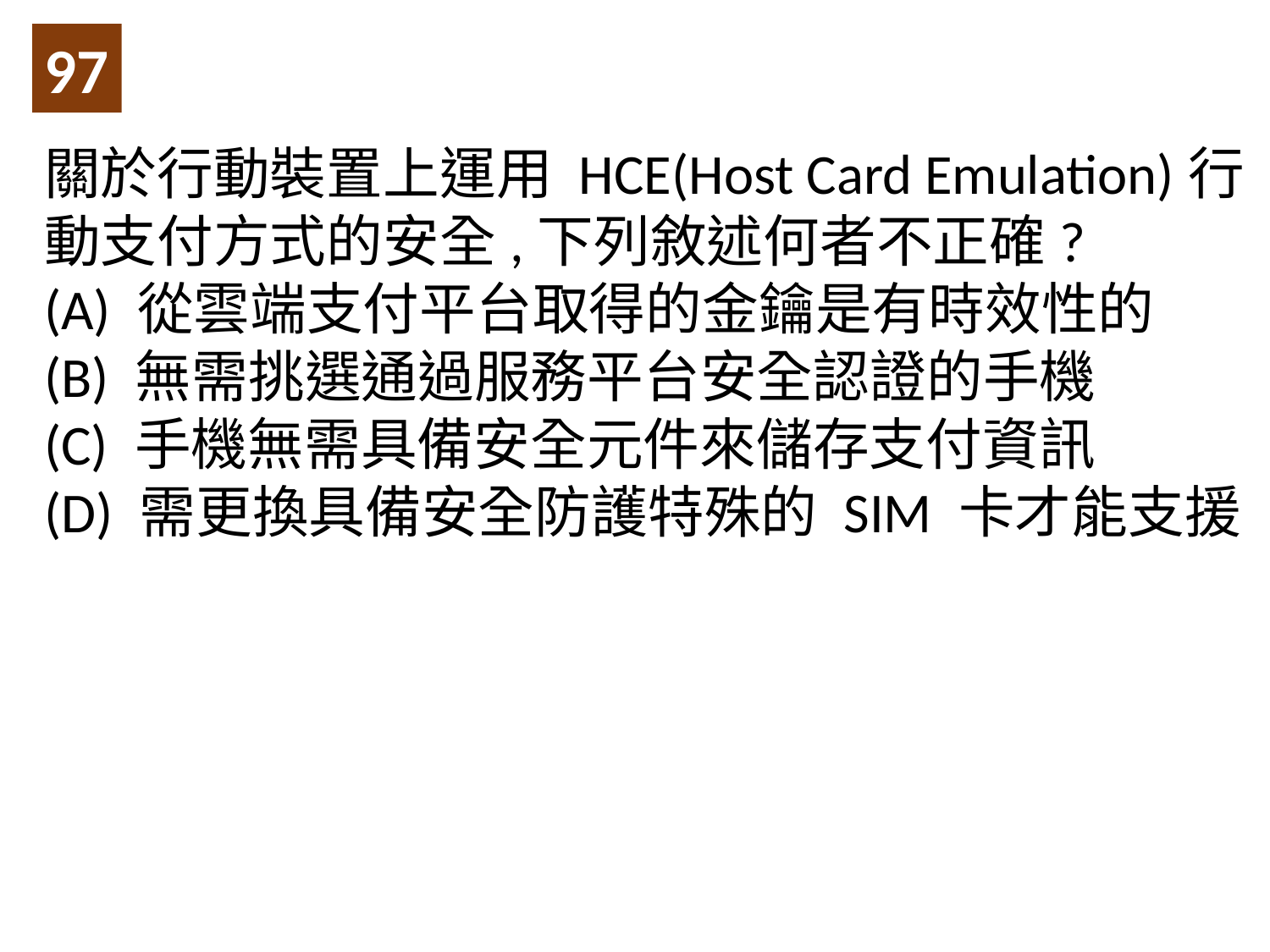

97
關於行動裝置上運用 HCE(Host Card Emulation)行動支付方式的安全,下列敘述何者不正確?
(A) 從雲端支付平台取得的金鑰是有時效性的
(B) 無需挑選通過服務平台安全認證的手機
(C) 手機無需具備安全元件來儲存支付資訊
(D) 需更換具備安全防護特殊的 SIM 卡才能支援